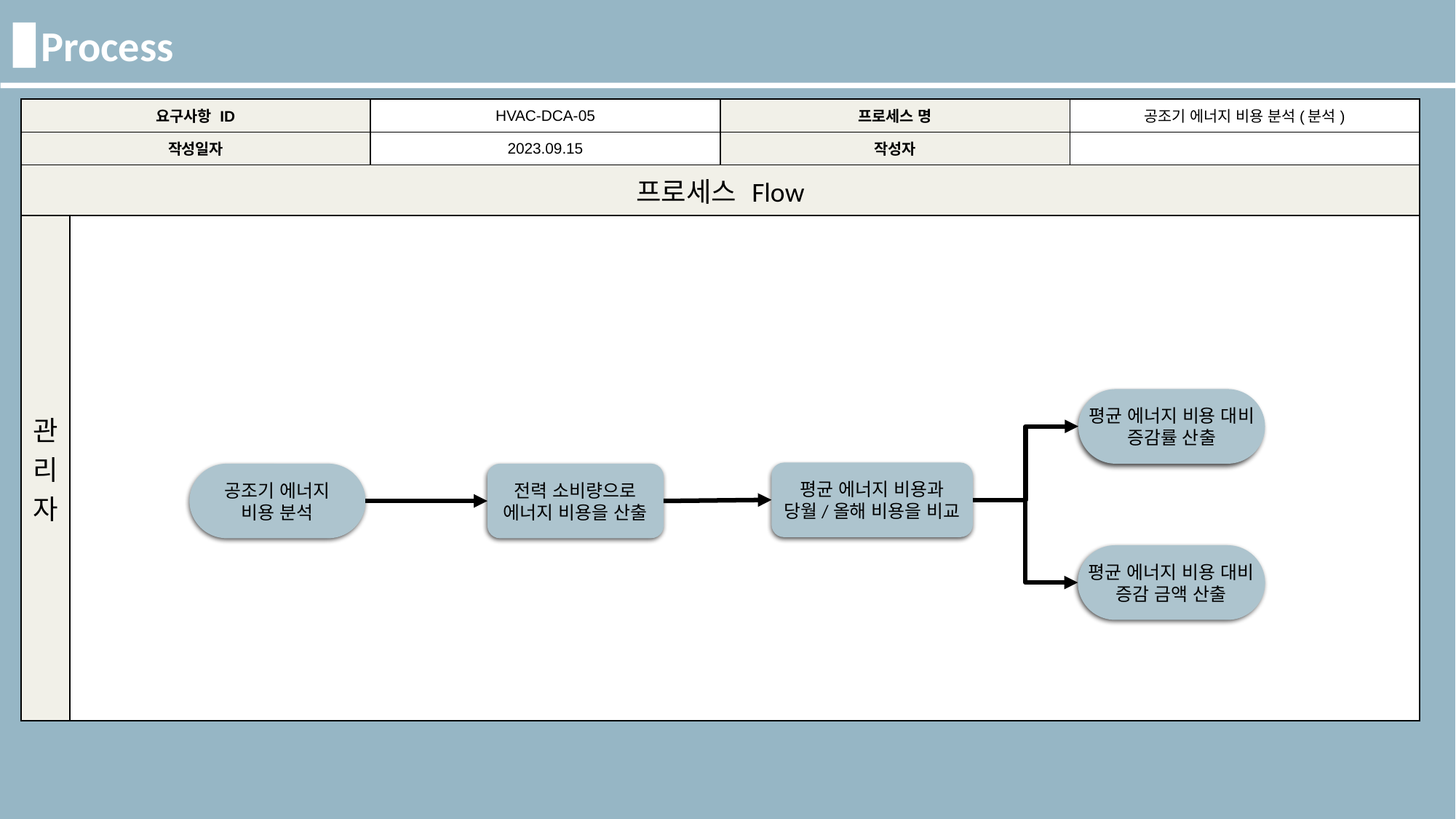

Process

| 요구사항 ID |  | HVAC-DCA-05 | 프로세스 명 | 공조기 에너지 비용 분석(분석) |
| --- | --- | --- | --- | --- |
| 작성일자 |  | 2023.09.15 | 작성자 |  |
| 프로세스 Flow |  |  |  |  |
| 관리자 |  |  |  |  |
평균 에너지 비용 대비
증감률 산출
평균 에너지 비용과
당월/올해 비용을 비교
공조기 에너지
비용 분석
전력 소비량으로
에너지 비용을 산출
평균 에너지 비용 대비
증감 금액 산출